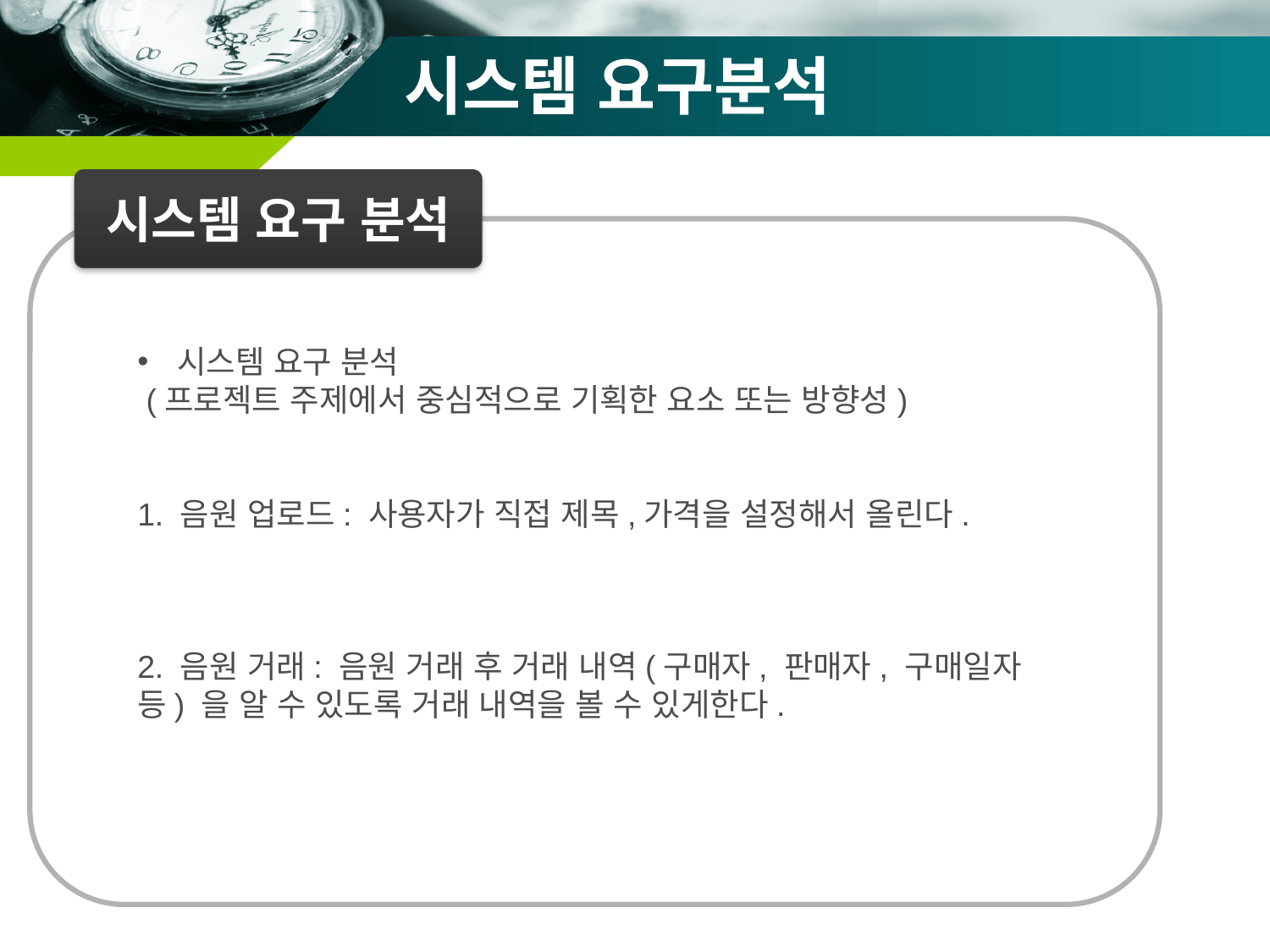

# 시스템 요구분석
시스템 요구 분석

시스템 요구 분석
 (프로젝트 주제에서 중심적으로 기획한 요소 또는 방향성)

1. 음원 업로드: 사용자가 직접 제목,가격을 설정해서 올린다.

2. 음원 거래: 음원 거래 후 거래 내역(구매자, 판매자, 구매일자 등) 을 알 수 있도록 거래 내역을 볼 수 있게한다.